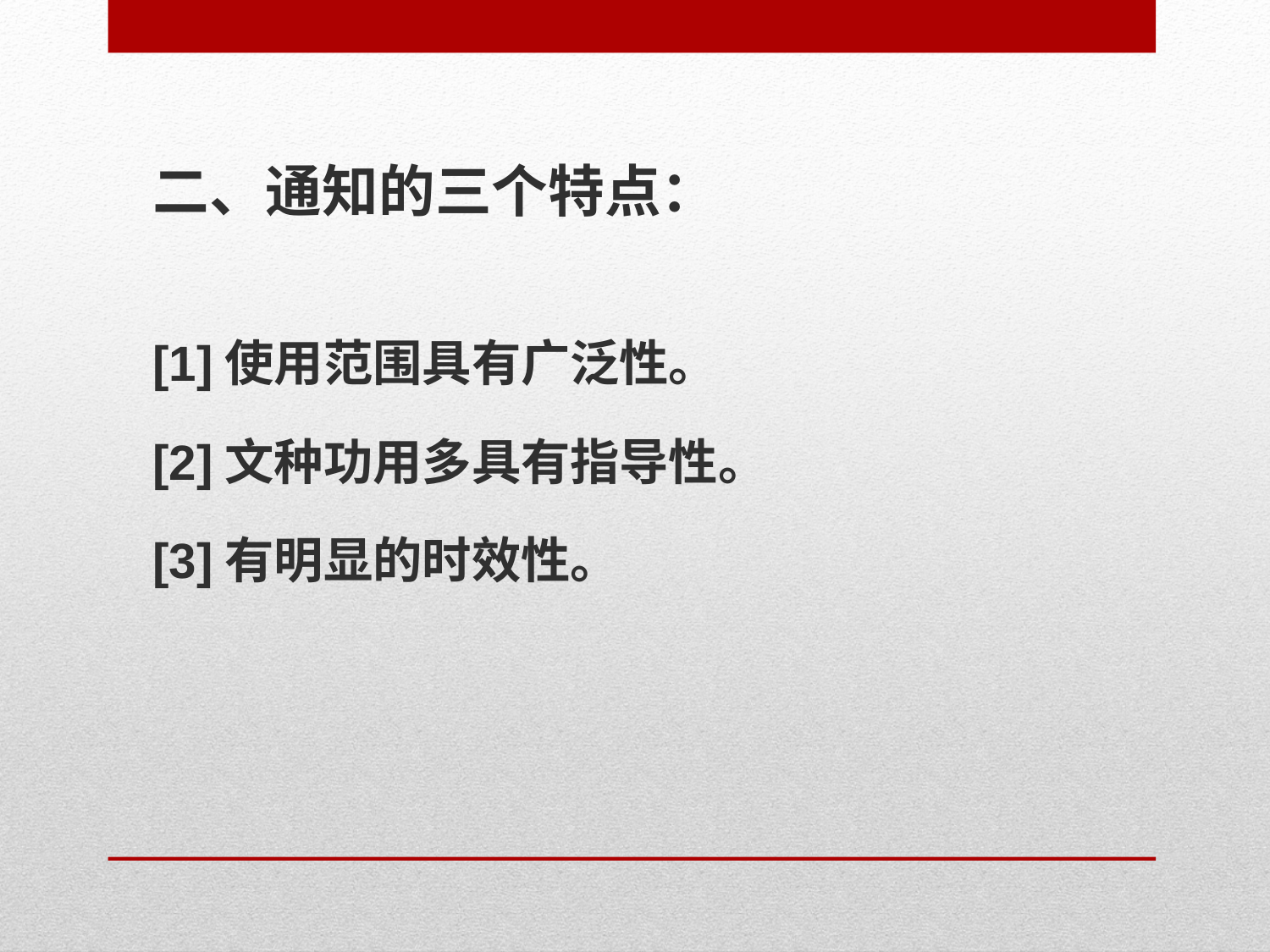

二、通知的三个特点：

[1]使用范围具有广泛性。
[2]文种功用多具有指导性。
[3]有明显的时效性。